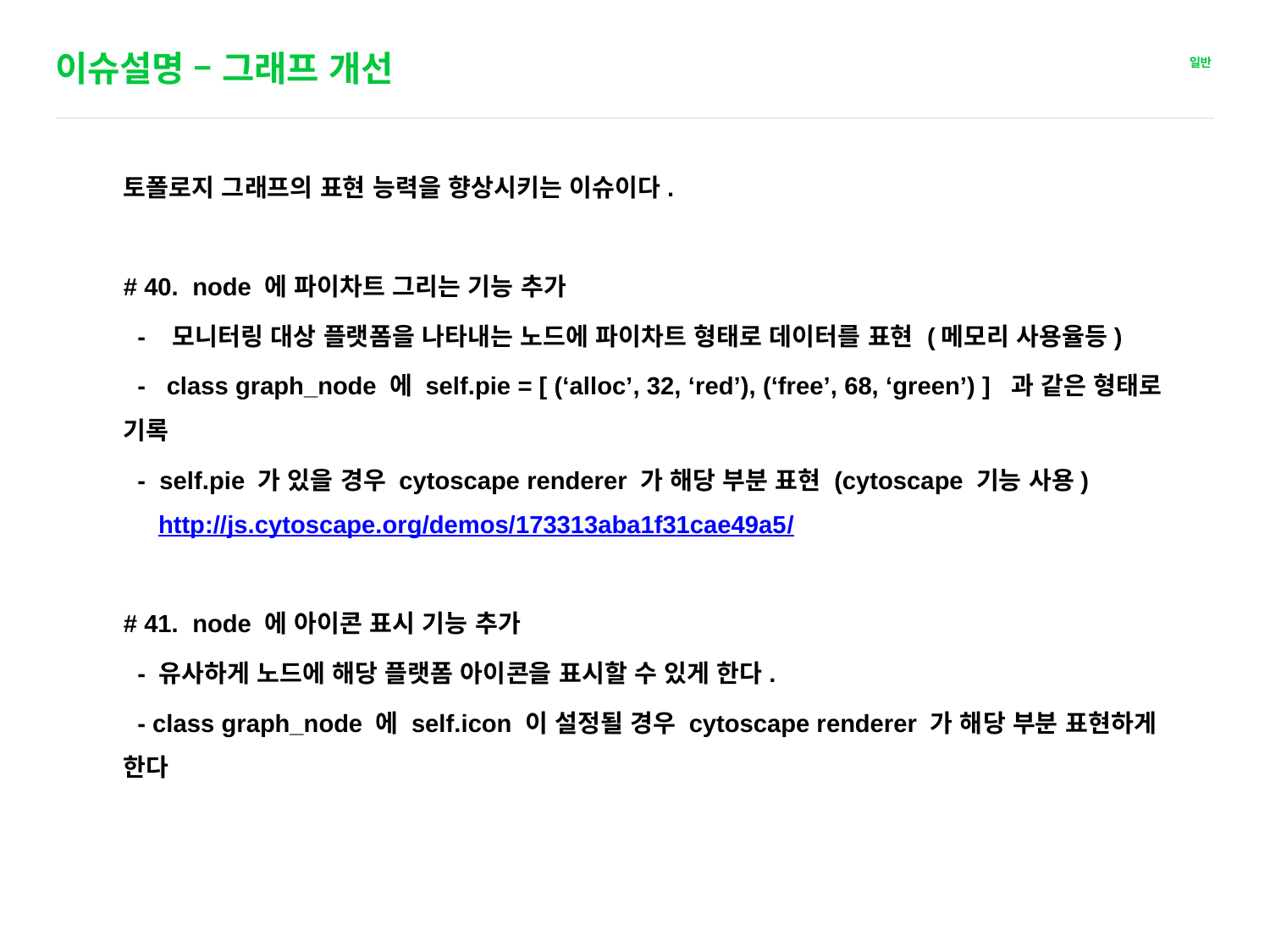

# 이슈설명 – 그래프 개선
토폴로지 그래프의 표현 능력을 향상시키는 이슈이다.

# 40.  node 에 파이차트 그리는 기능 추가
  -   모니터링 대상 플랫폼을 나타내는 노드에 파이차트 형태로 데이터를 표현 (메모리 사용율등)
  -   class graph_node 에 self.pie = [ (‘alloc’, 32, ‘red’), (‘free’, 68, ‘green’) ]  과 같은 형태로 기록
  -  self.pie 가 있을 경우 cytoscape renderer 가 해당 부분 표현 (cytoscape 기능 사용)
     http://js.cytoscape.org/demos/173313aba1f31cae49a5/

# 41.  node 에 아이콘 표시 기능 추가
  - 유사하게 노드에 해당 플랫폼 아이콘을 표시할 수 있게 한다.
  - class graph_node 에 self.icon 이 설정될 경우 cytoscape renderer 가 해당 부분 표현하게 한다